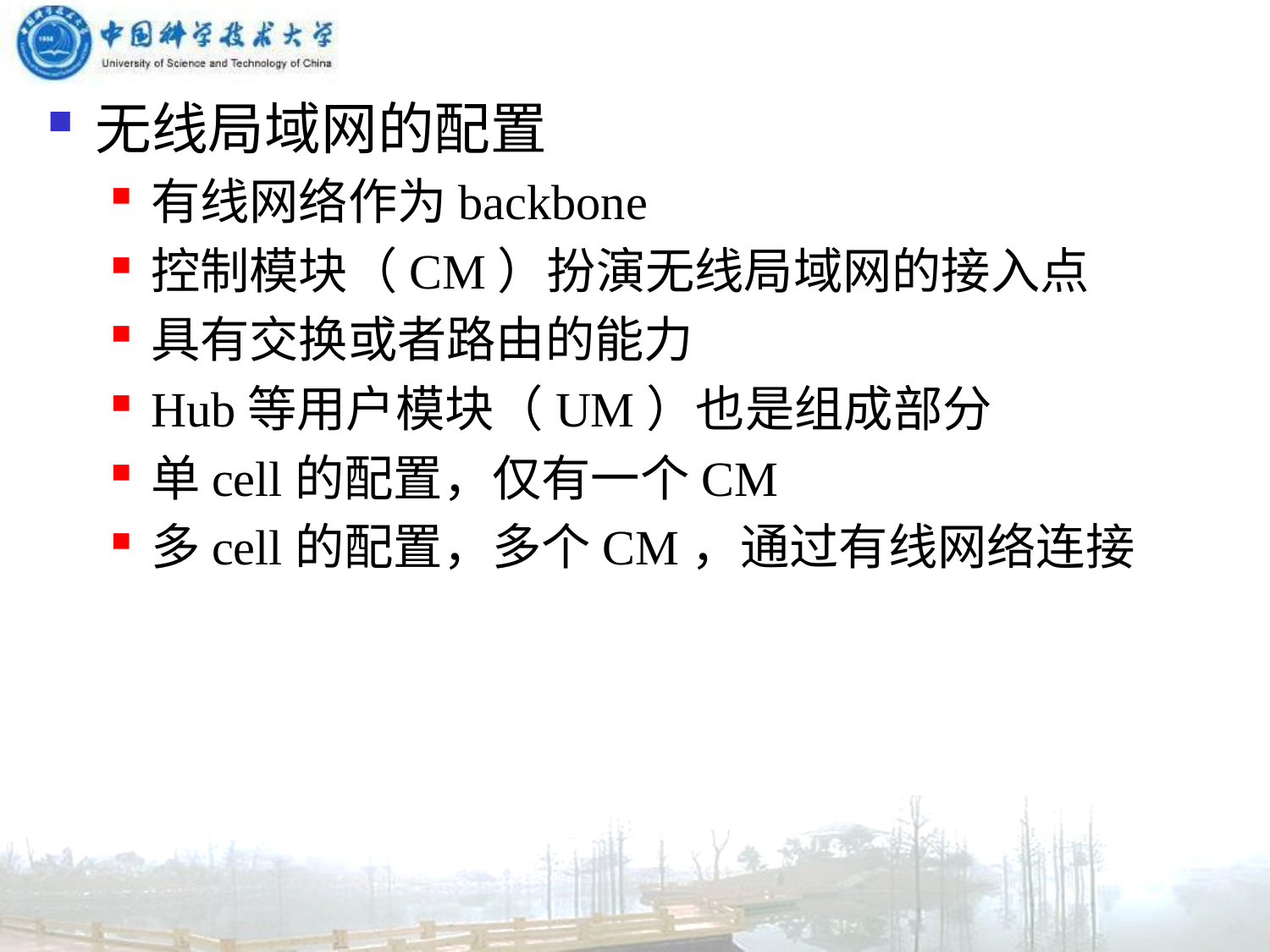

无线局域网的配置
有线网络作为backbone
控制模块（CM）扮演无线局域网的接入点
具有交换或者路由的能力
Hub等用户模块（UM）也是组成部分
单cell的配置，仅有一个CM
多cell的配置，多个CM，通过有线网络连接
6